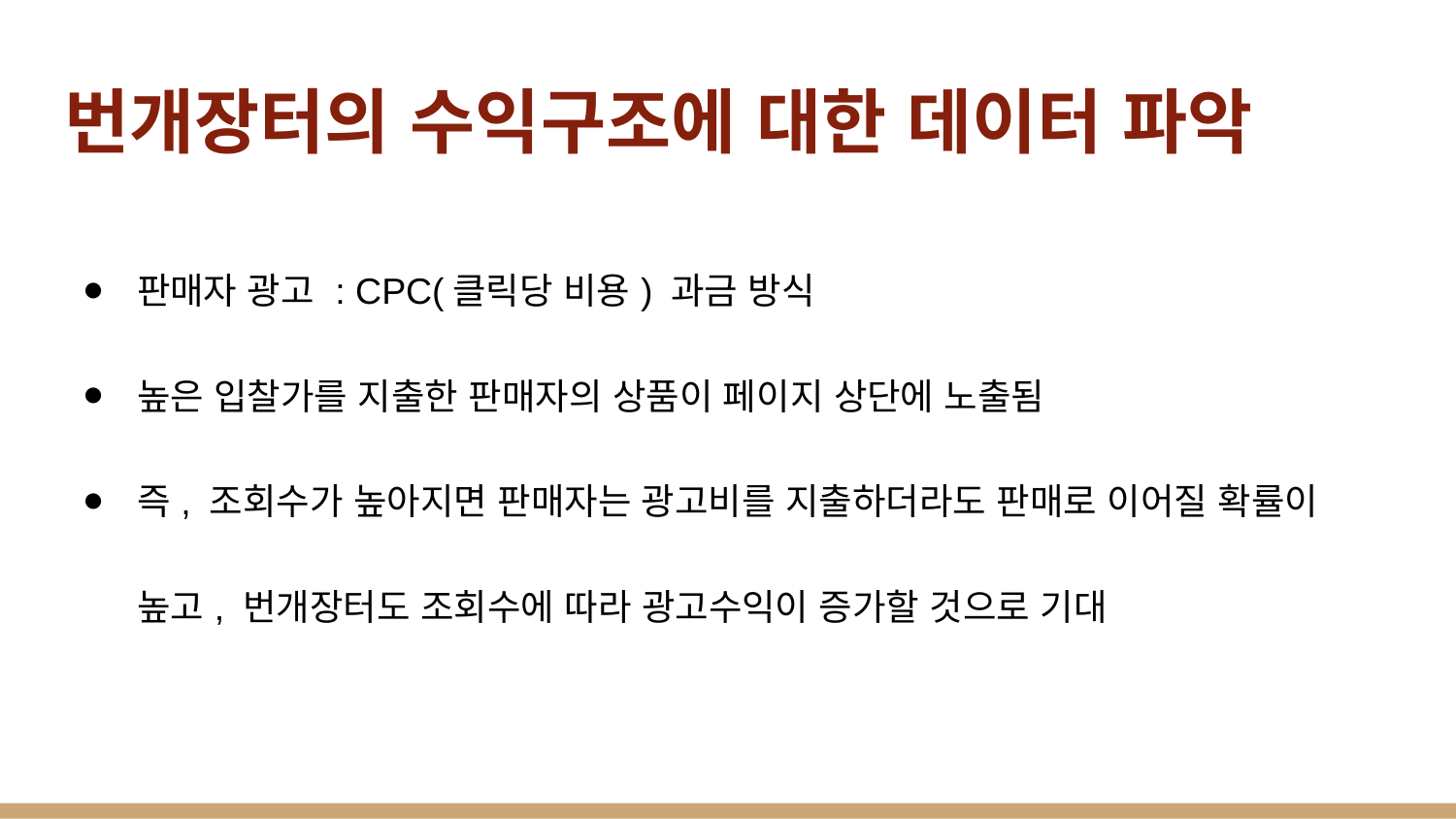

# 번개장터의 수익구조에 대한 데이터 파악
판매자 광고 : CPC(클릭당 비용) 과금 방식
높은 입찰가를 지출한 판매자의 상품이 페이지 상단에 노출됨
즉, 조회수가 높아지면 판매자는 광고비를 지출하더라도 판매로 이어질 확률이 높고, 번개장터도 조회수에 따라 광고수익이 증가할 것으로 기대